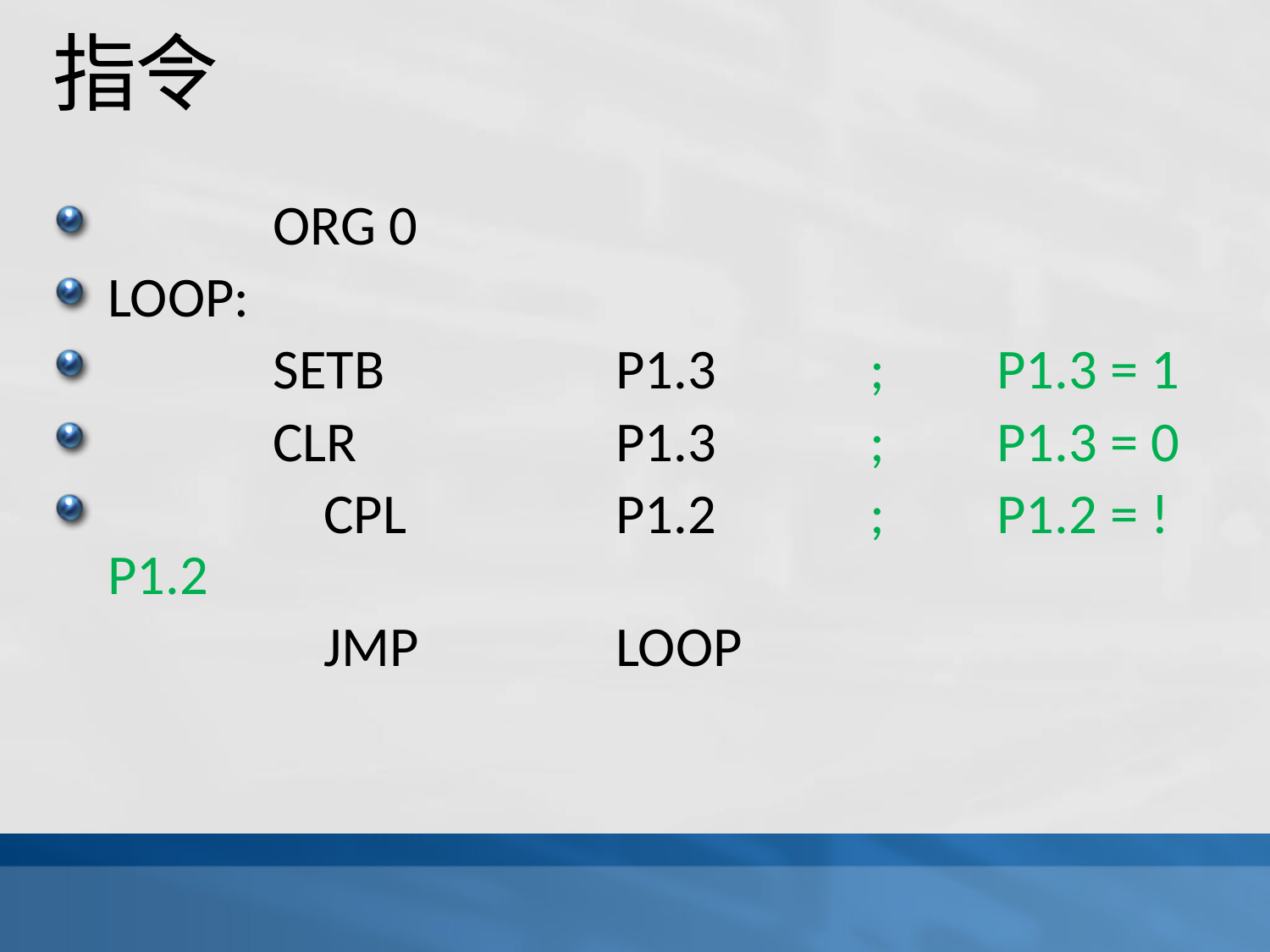

# 指令
             ORG 0
LOOP:
             SETB 		P1.3		;	P1.3 = 1
             CLR  		P1.3		;	P1.3 = 0
 	       CPL		P1.2		;	P1.2 = !P1.2
		       JMP		LOOP